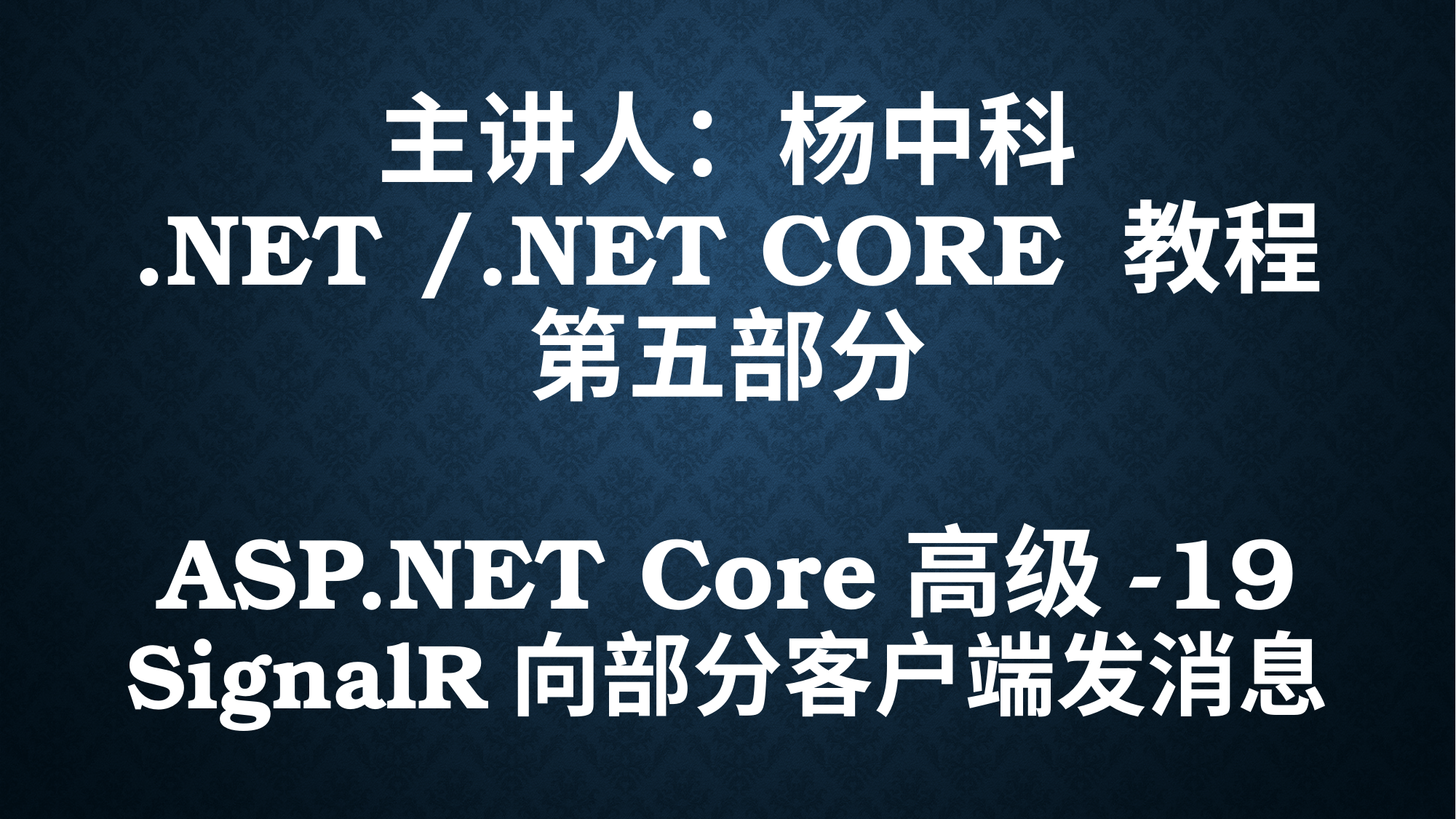

# 主讲人：杨中科 .NET /.NET Core 教程 第五部分 ASP.NET Core高级-19 SignalR向部分客户端发消息